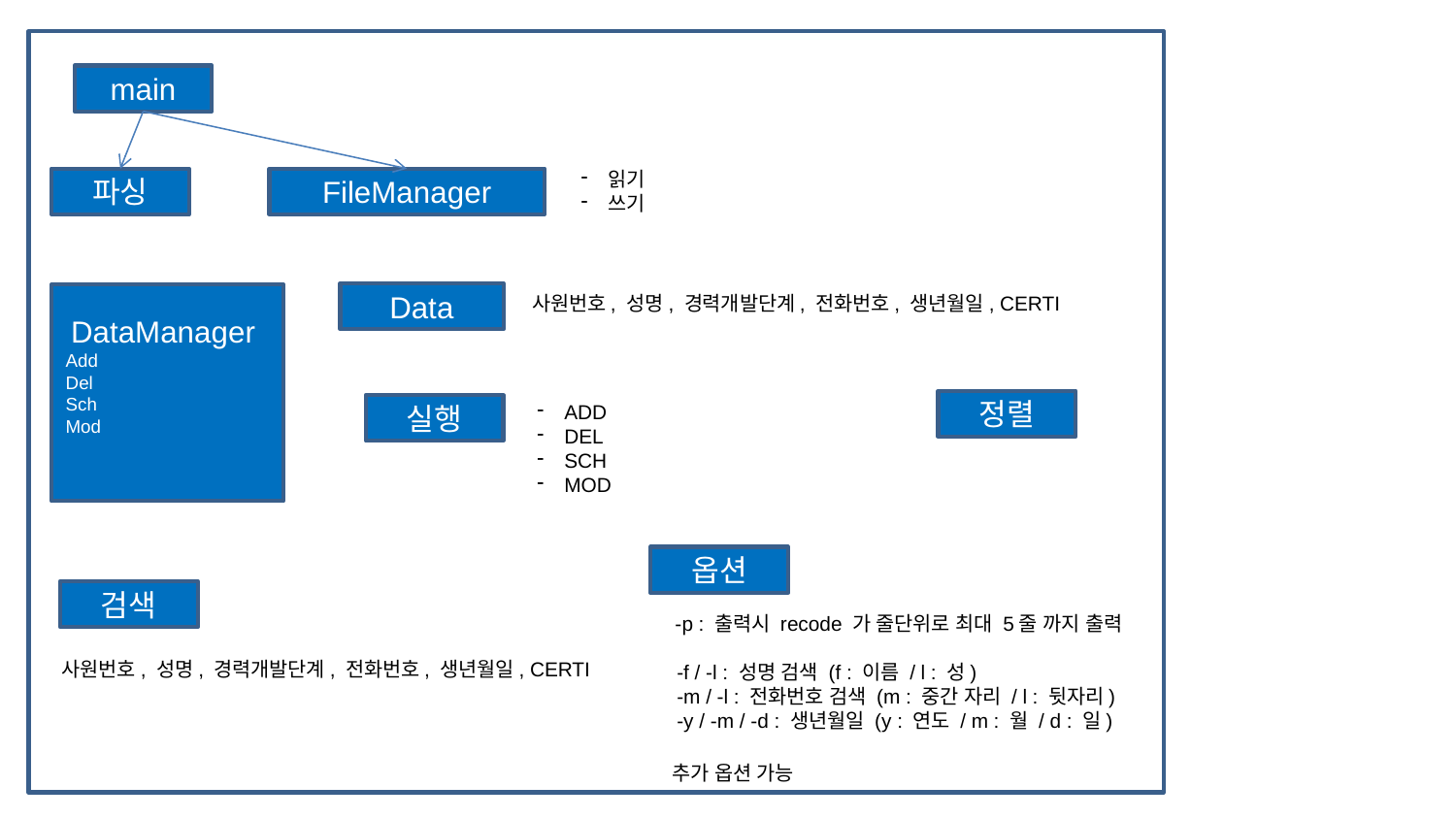

main
읽기
쓰기
파싱
FileManager
Data
사원번호, 성명, 경력개발단계, 전화번호, 생년월일, CERTI
DataManager
Add
Del
Sch
Mod

정렬
ADD
DEL
SCH
MOD
실행
옵션
검색
-p : 출력시 recode 가 줄단위로 최대 5줄 까지 출력
사원번호, 성명, 경력개발단계, 전화번호, 생년월일, CERTI
-f / -l : 성명 검색 (f : 이름 / l : 성)
-m / -l : 전화번호 검색 (m : 중간 자리 / l : 뒷자리)
-y / -m / -d : 생년월일 (y : 연도 / m : 월 / d : 일)
추가 옵션 가능